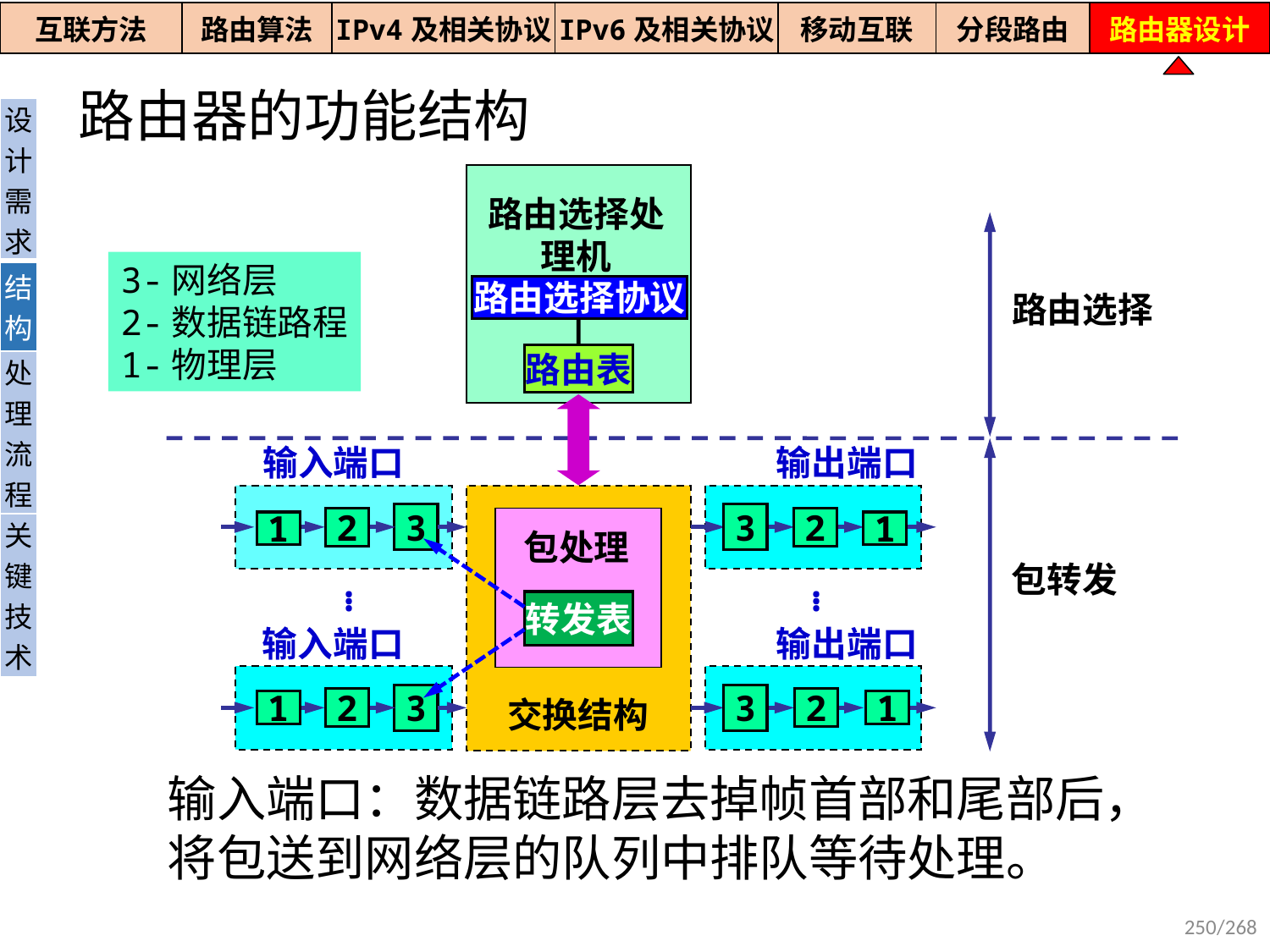

| 互联方法 | 路由算法 | IPv4及相关协议 | IPv6及相关协议 | 移动互联 | 分段路由 | 路由器设计 |
| --- | --- | --- | --- | --- | --- | --- |

路由器的功能结构
| 设计需求 |
| --- |
| 结构 |
| 处理流程 |
| 关键技术 |

路由选择处理机

3-网络层
2-数据链路程
1-物理层
路由选择协议
路由选择

路由表

输入端口
输出端口

3
3
2

2
1
1
包处理

包转发
…
…
转发表
输入端口
输出端口

3
3
交换结构
2
2
1
1

输入端口：数据链路层去掉帧首部和尾部后，将包送到网络层的队列中排队等待处理。
250/268